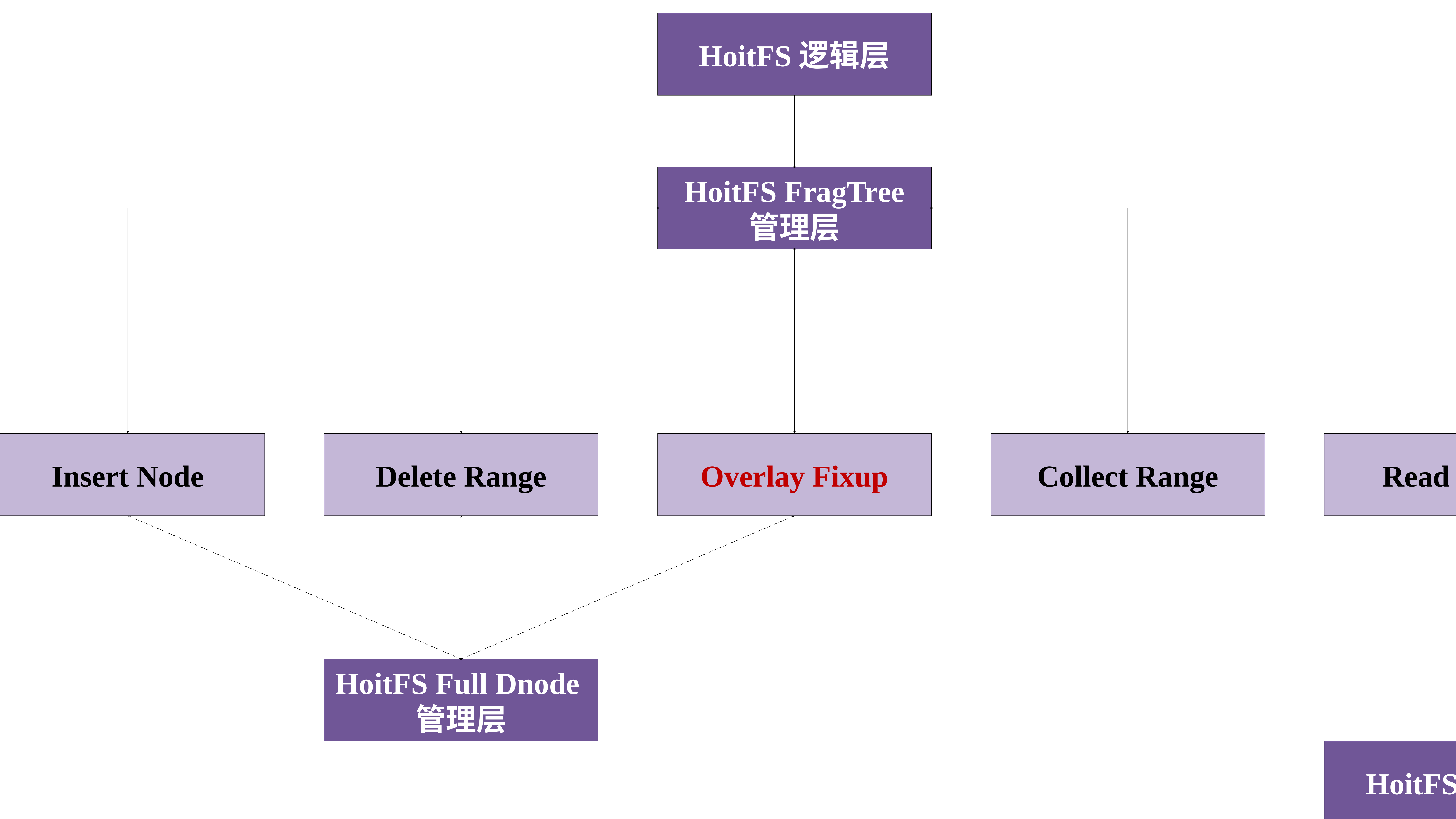

HoitFS逻辑层
HoitFS FragTree
管理层
Overlay Fixup
Insert Node
Delete Range
Collect Range
Read Range
HoitFS Full Dnode管理层
HoitFS缓存层